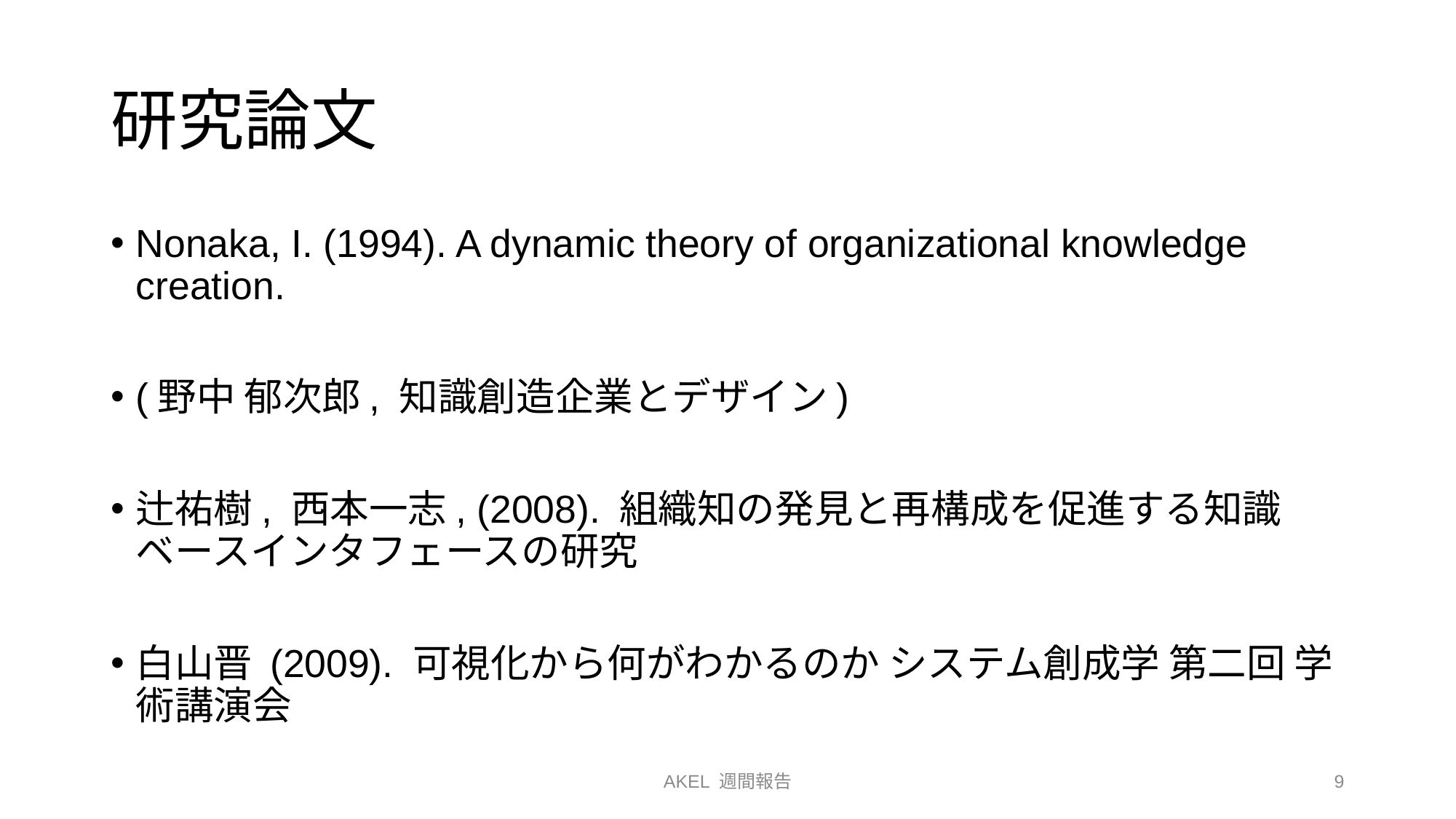

# 研究論文
Nonaka, I. (1994). A dynamic theory of organizational knowledge creation.

(野中 郁次郎, 知識創造企業とデザイン)

辻祐樹, 西本一志, (2008). 組織知の発見と再構成を促進する知識ベースインタフェースの研究

白山晋 (2009). 可視化から何がわかるのか システム創成学 第二回 学術講演会

AKEL 週間報告
9